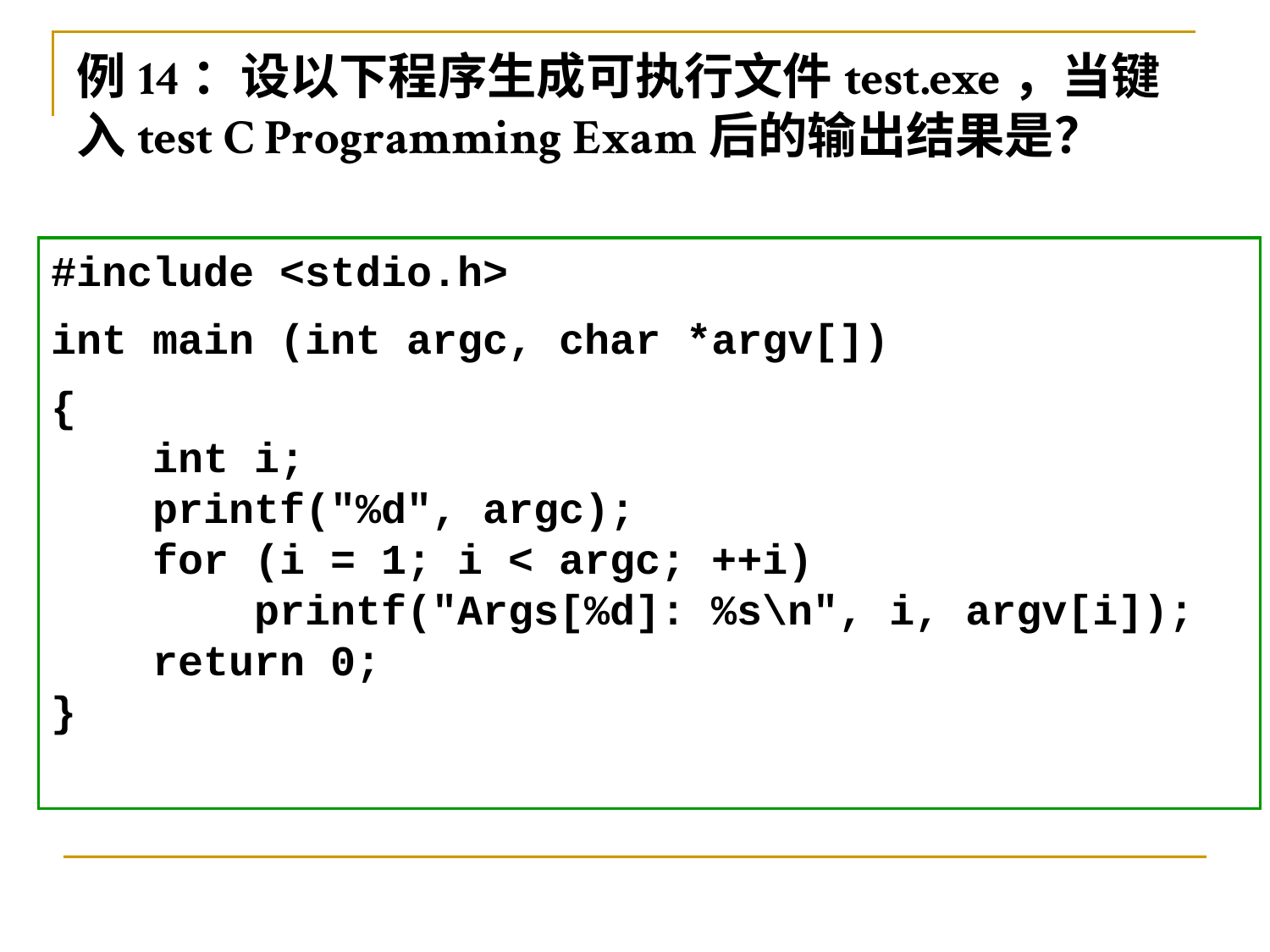

# 例14：设以下程序生成可执行文件test.exe，当键入test C Programming Exam后的输出结果是？
#include <stdio.h>
int main (int argc, char *argv[])
{
    int i;
    printf("%d", argc);
    for (i = 1; i < argc; ++i)
        printf("Args[%d]: %s\n", i, argv[i]);
    return 0;
}